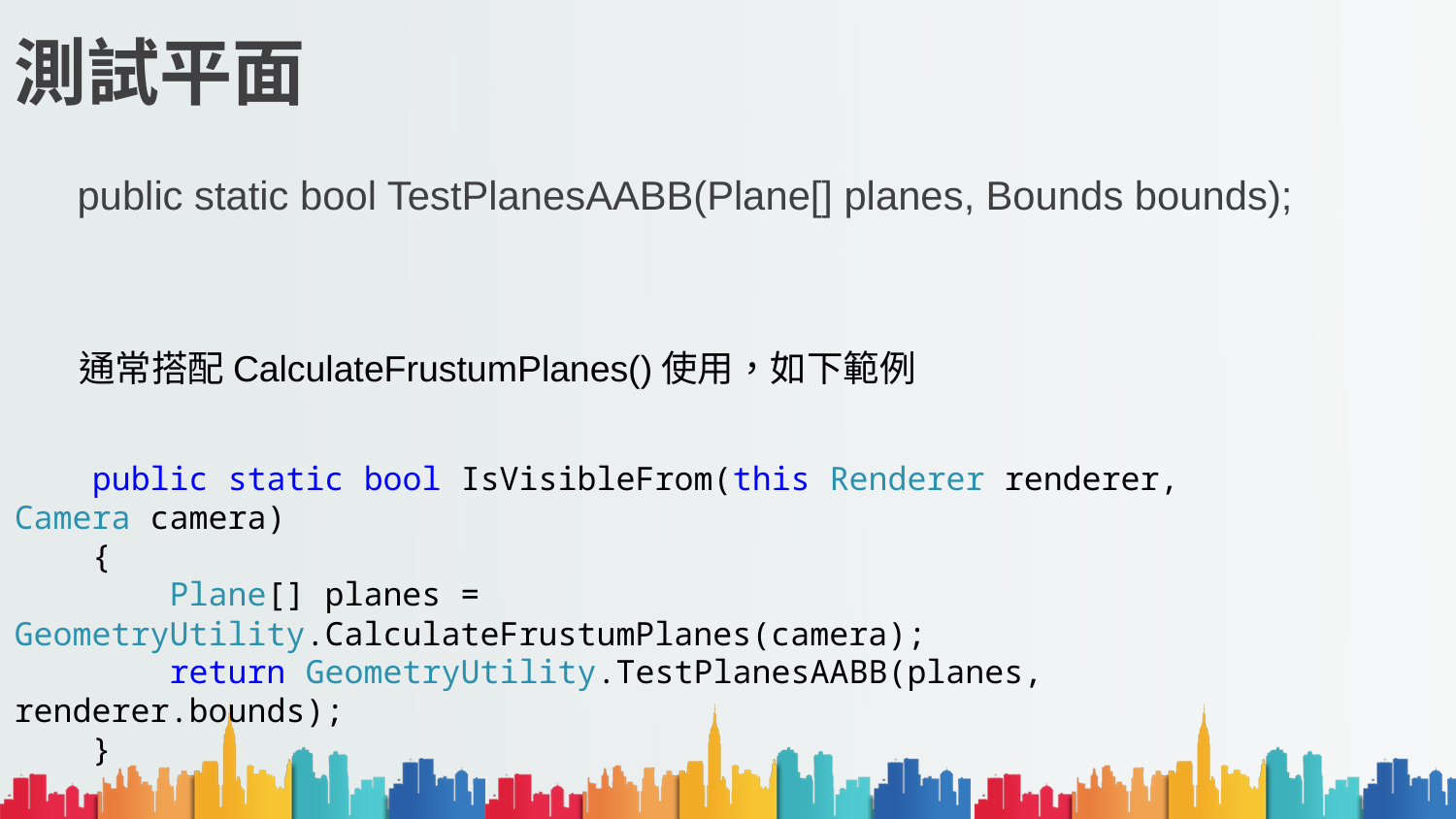

# 測試平面
public static bool TestPlanesAABB(Plane[] planes, Bounds bounds);
通常搭配CalculateFrustumPlanes()使用，如下範例
    public static bool IsVisibleFrom(this Renderer renderer, Camera camera)
    {
        Plane[] planes = GeometryUtility.CalculateFrustumPlanes(camera);
        return GeometryUtility.TestPlanesAABB(planes, renderer.bounds);
    }